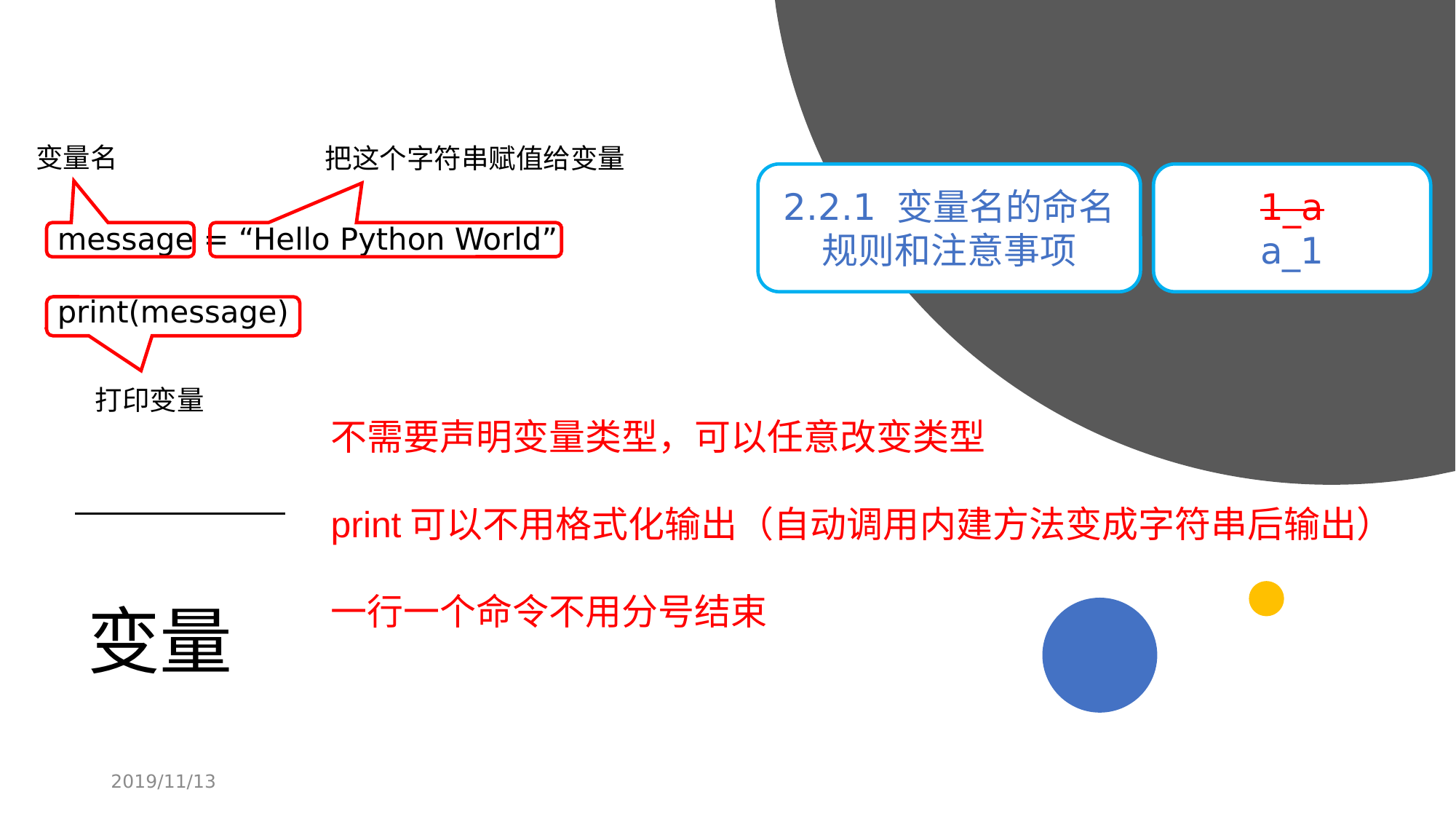

变量名
把这个字符串赋值给变量
2.2.1 变量名的命名规则和注意事项
1_a
a_1
message = “Hello Python World”

print(message)

打印变量
不需要声明变量类型，可以任意改变类型

print可以不用格式化输出（自动调用内建方法变成字符串后输出）

一行一个命令不用分号结束
# 变量

2019/11/13
高级算法语言和程序设计
7